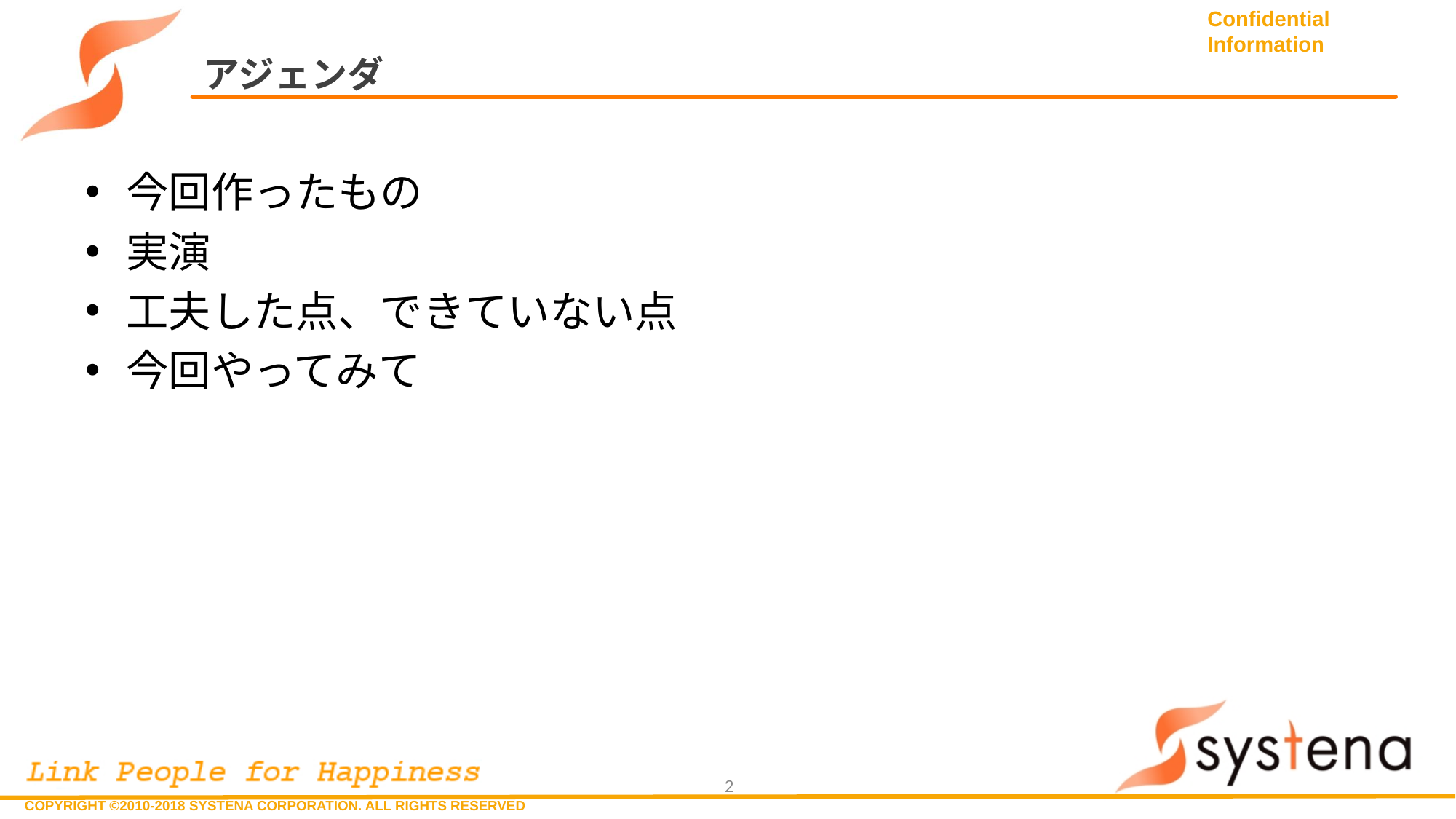

# アジェンダ
今回作ったもの
実演
工夫した点、できていない点
今回やってみて

2